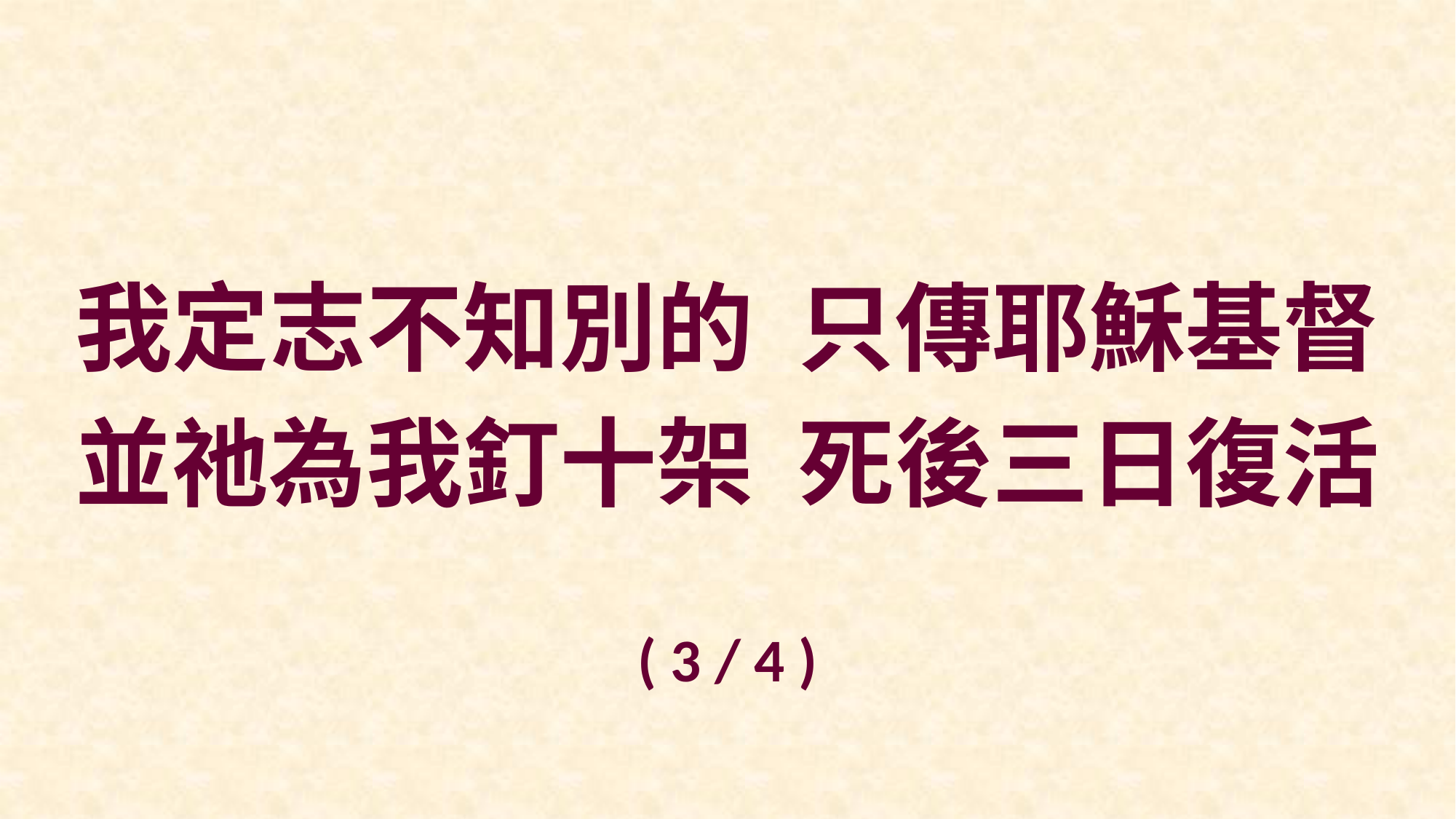

我定志不知別的  只傳耶穌基督
並祂為我釘十架  死後三日復活
( 3 / 4 )